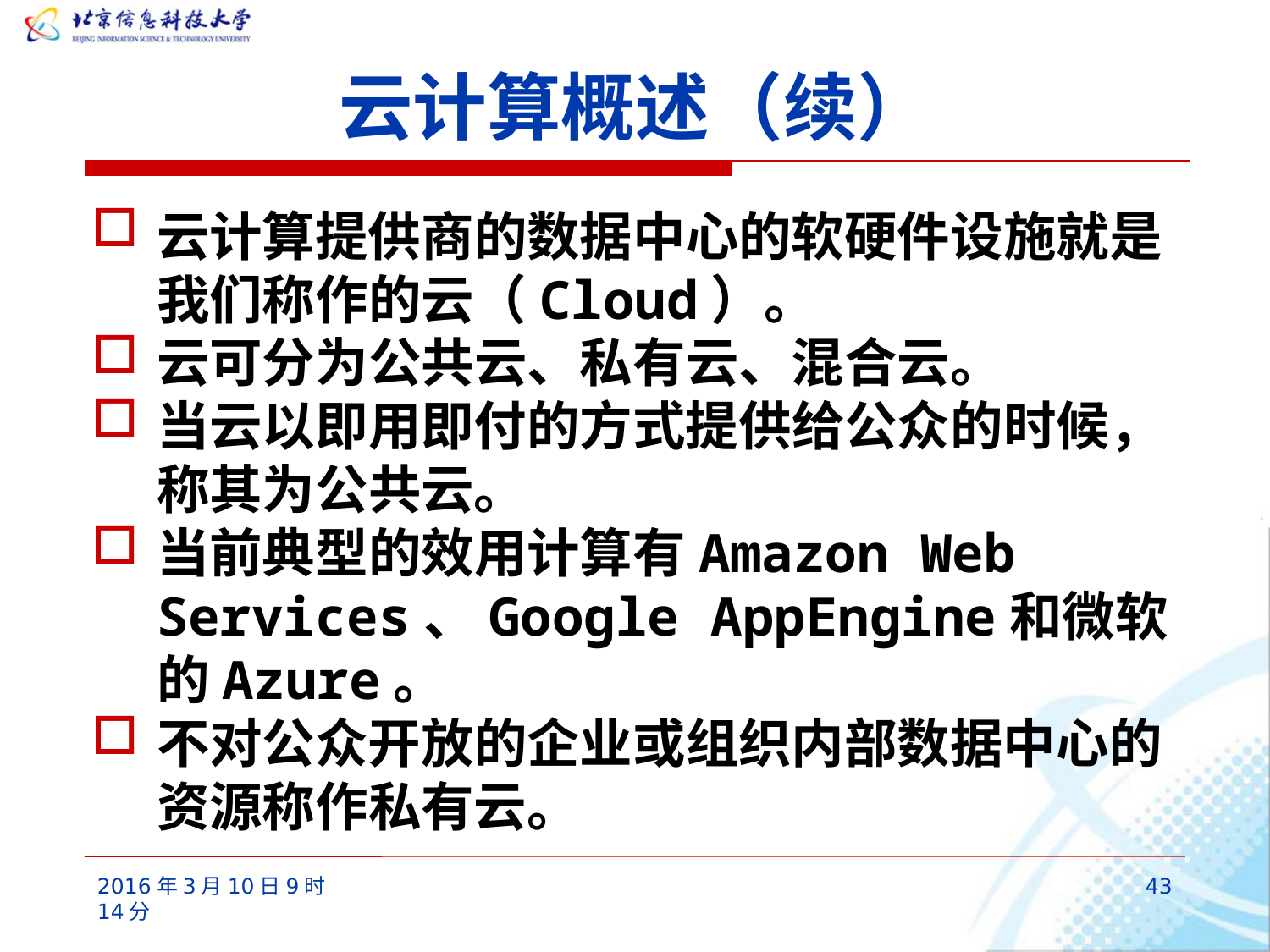

# 云计算概述（续）
云计算提供商的数据中心的软硬件设施就是我们称作的云（Cloud）。
云可分为公共云、私有云、混合云。
当云以即用即付的方式提供给公众的时候，称其为公共云。
当前典型的效用计算有Amazon Web Services、Google AppEngine和微软的Azure。
不对公众开放的企业或组织内部数据中心的资源称作私有云。
2016年3月10日9时14分
43